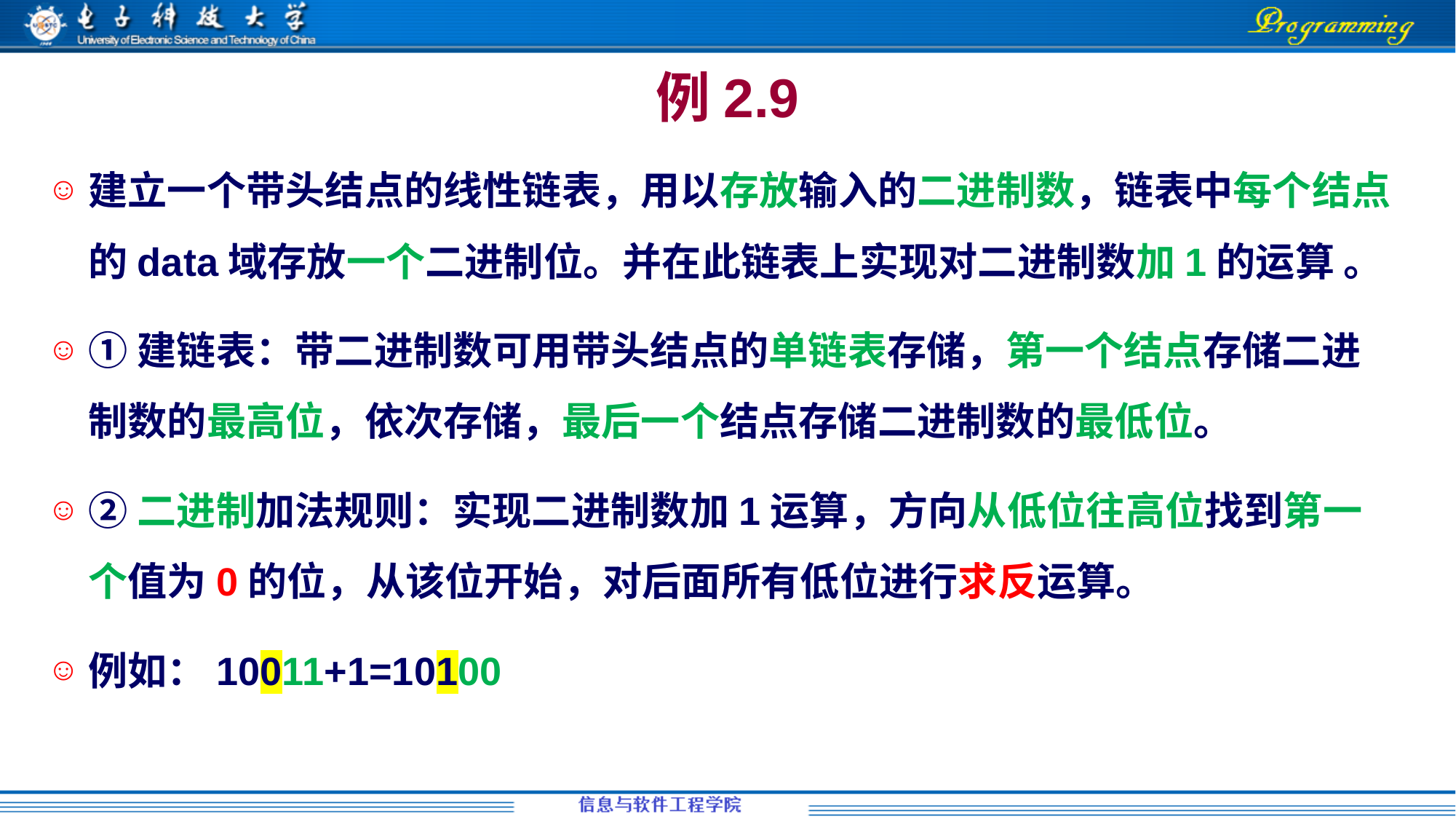

# 例2.9
建立一个带头结点的线性链表，用以存放输入的二进制数，链表中每个结点的data域存放一个二进制位。并在此链表上实现对二进制数加1的运算 。
①建链表：带二进制数可用带头结点的单链表存储，第一个结点存储二进制数的最高位，依次存储，最后一个结点存储二进制数的最低位。
②二进制加法规则：实现二进制数加1运算，方向从低位往高位找到第一个值为0的位，从该位开始，对后面所有低位进行求反运算。
例如：10011+1=10100